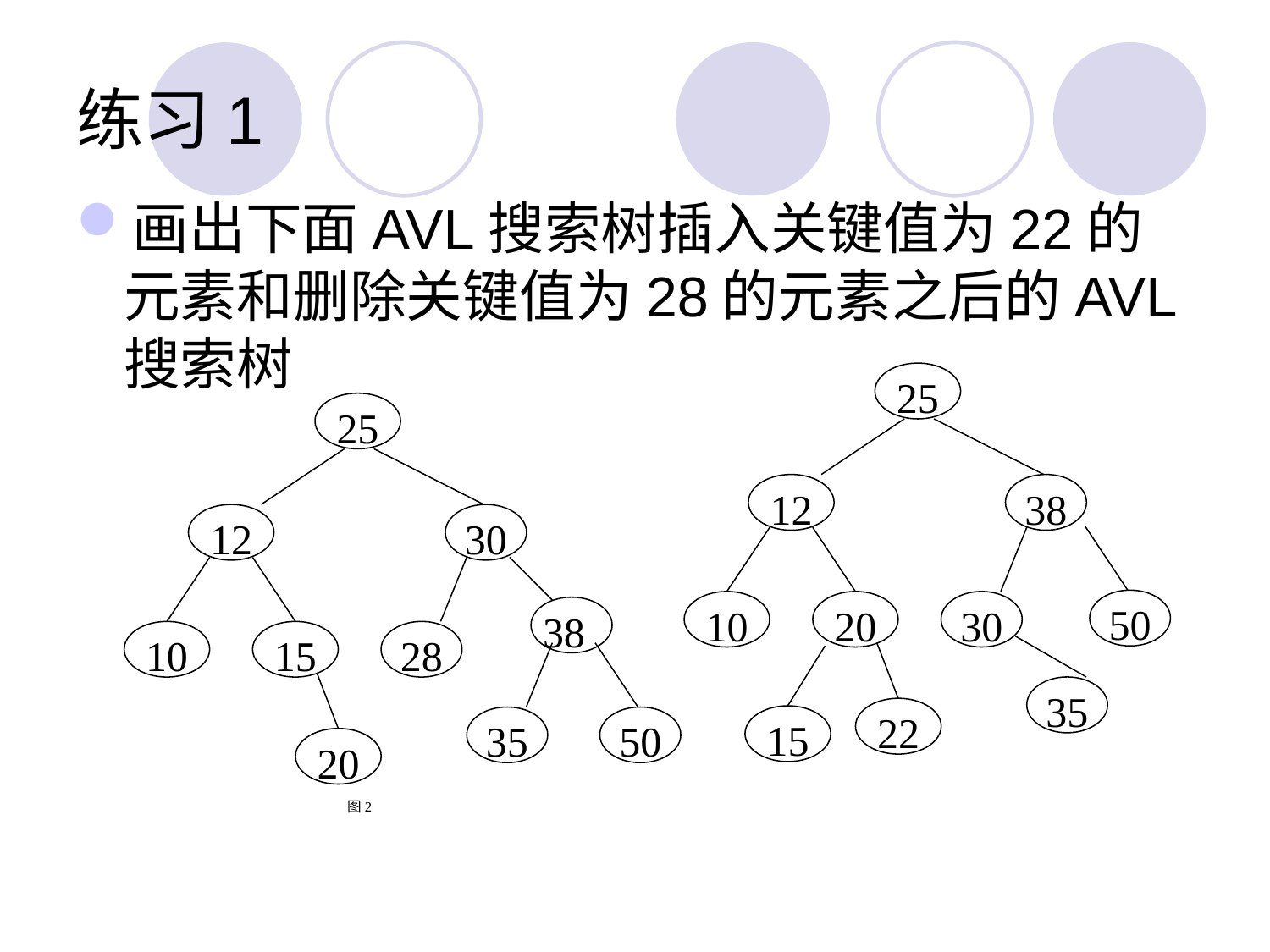

# 练习1
画出下面AVL搜索树插入关键值为22的元素和删除关键值为28的元素之后的AVL搜索树

25

12
38

50
10
20
30

35
22
15

25

12
30

38
10
15
28

35
50
20

图2